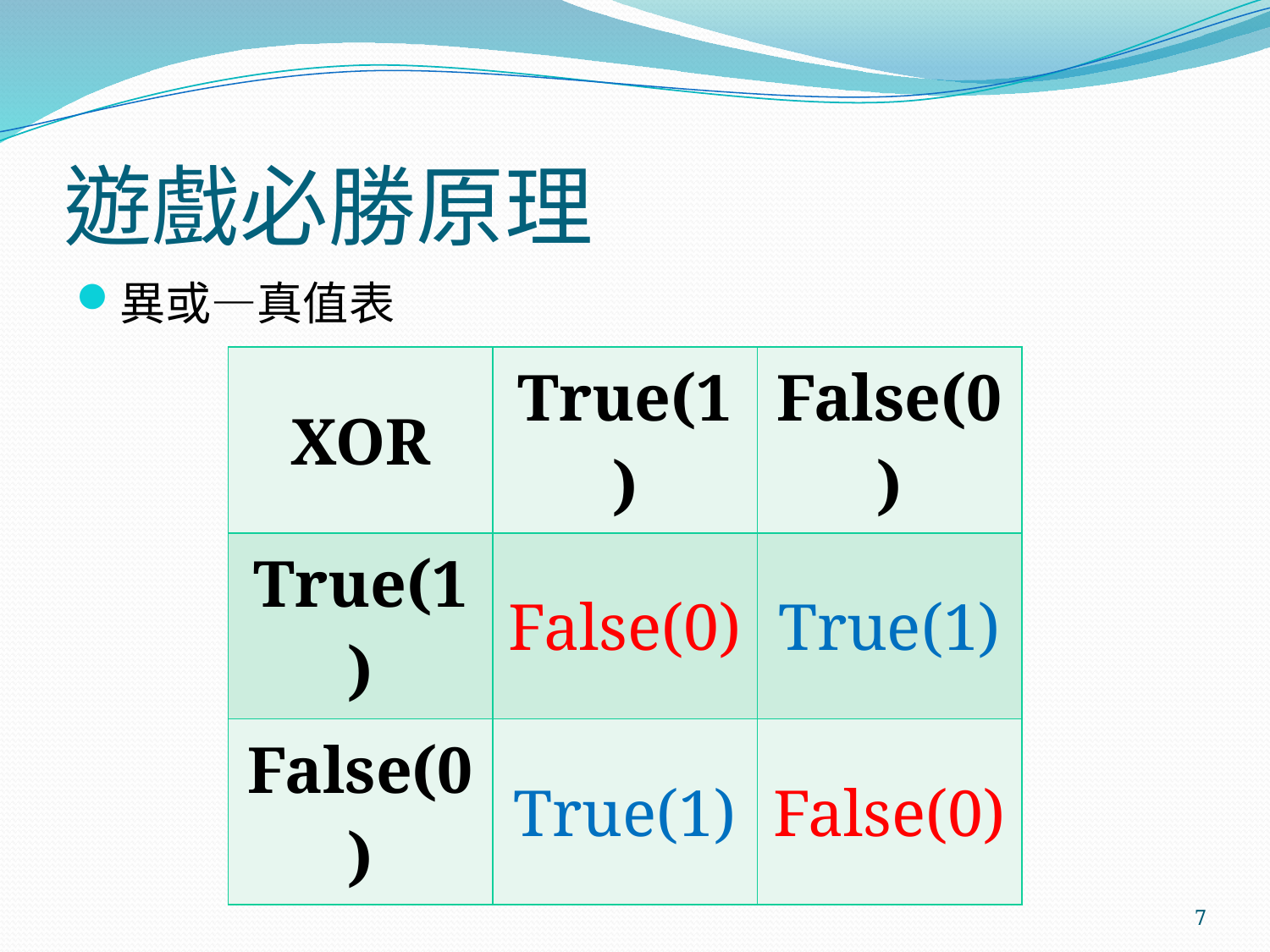

# 遊戲必勝原理
異或—真值表
| XOR | True(1) | False(0) |
| --- | --- | --- |
| True(1) | False(0) | True(1) |
| False(0) | True(1) | False(0) |
7